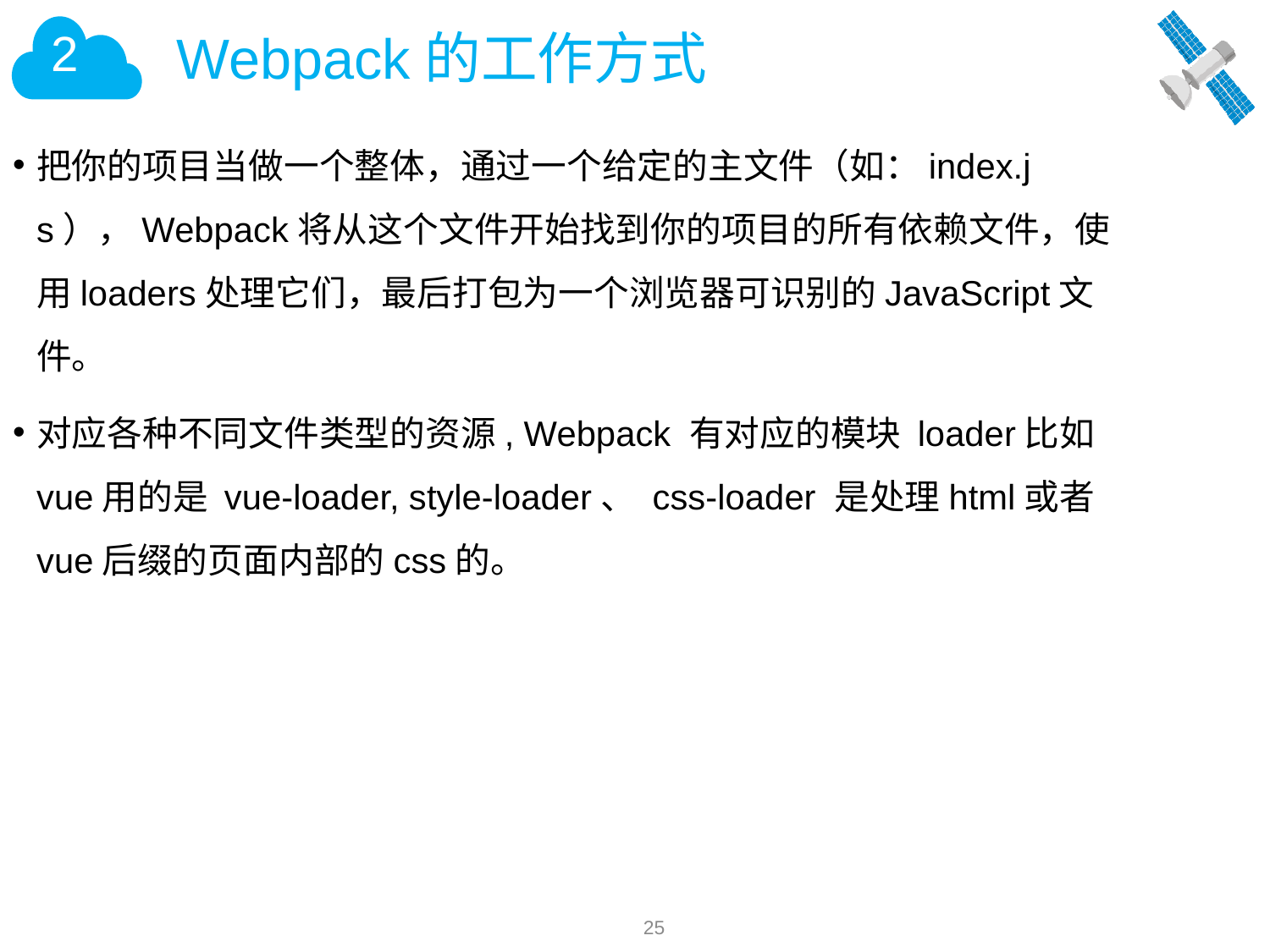

# Webpack的工作方式
把你的项目当做一个整体，通过一个给定的主文件（如：index.js），Webpack将从这个文件开始找到你的项目的所有依赖文件，使用loaders处理它们，最后打包为一个浏览器可识别的JavaScript文件。
对应各种不同文件类型的资源, Webpack 有对应的模块 loader比如vue用的是 vue-loader, style-loader、 css-loader 是处理html或者vue后缀的页面内部的css的。
25